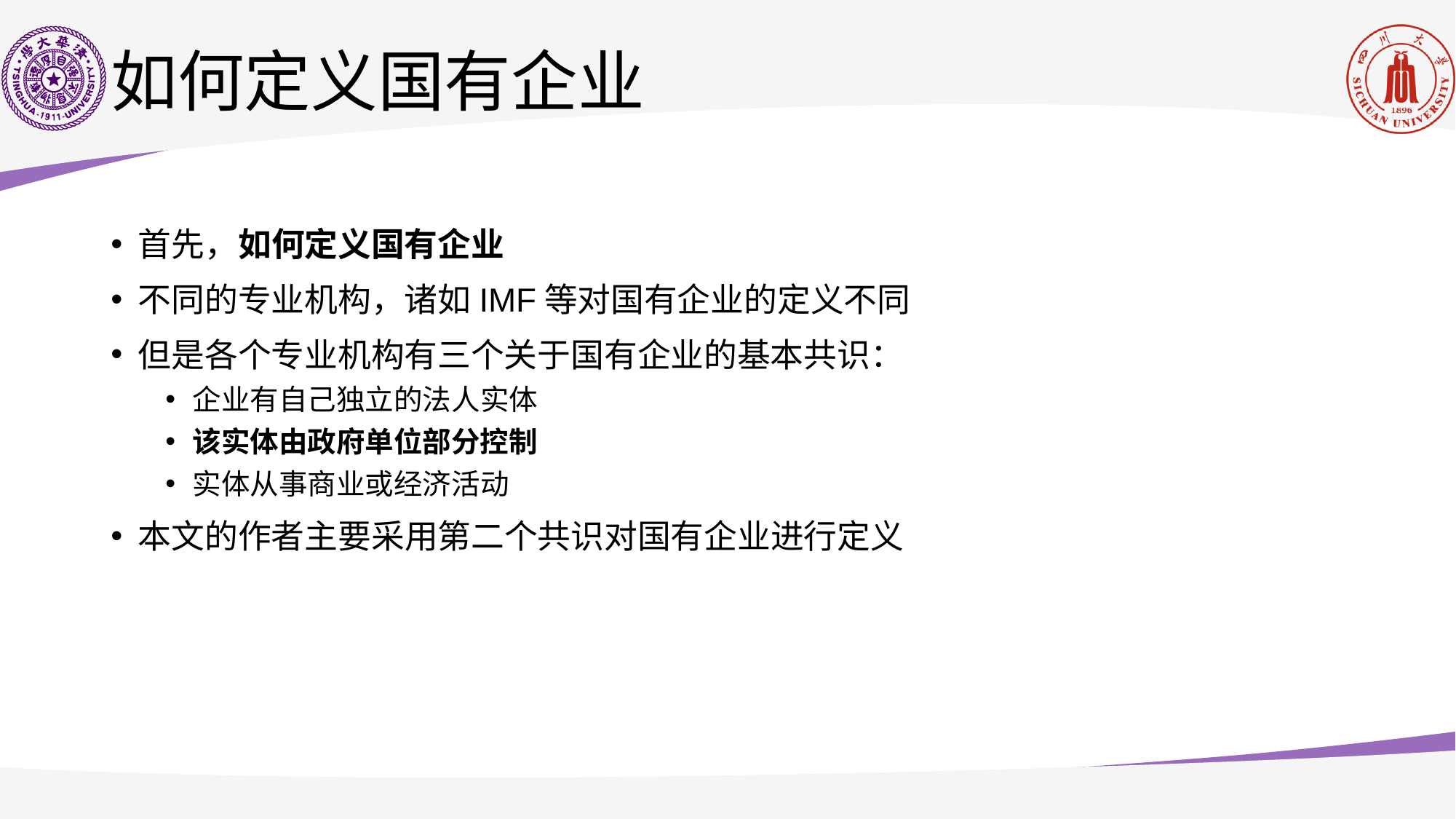

# 如何定义国有企业
首先，如何定义国有企业
不同的专业机构，诸如IMF等对国有企业的定义不同
但是各个专业机构有三个关于国有企业的基本共识：
企业有自己独立的法人实体
该实体由政府单位部分控制
实体从事商业或经济活动
本文的作者主要采用第二个共识对国有企业进行定义